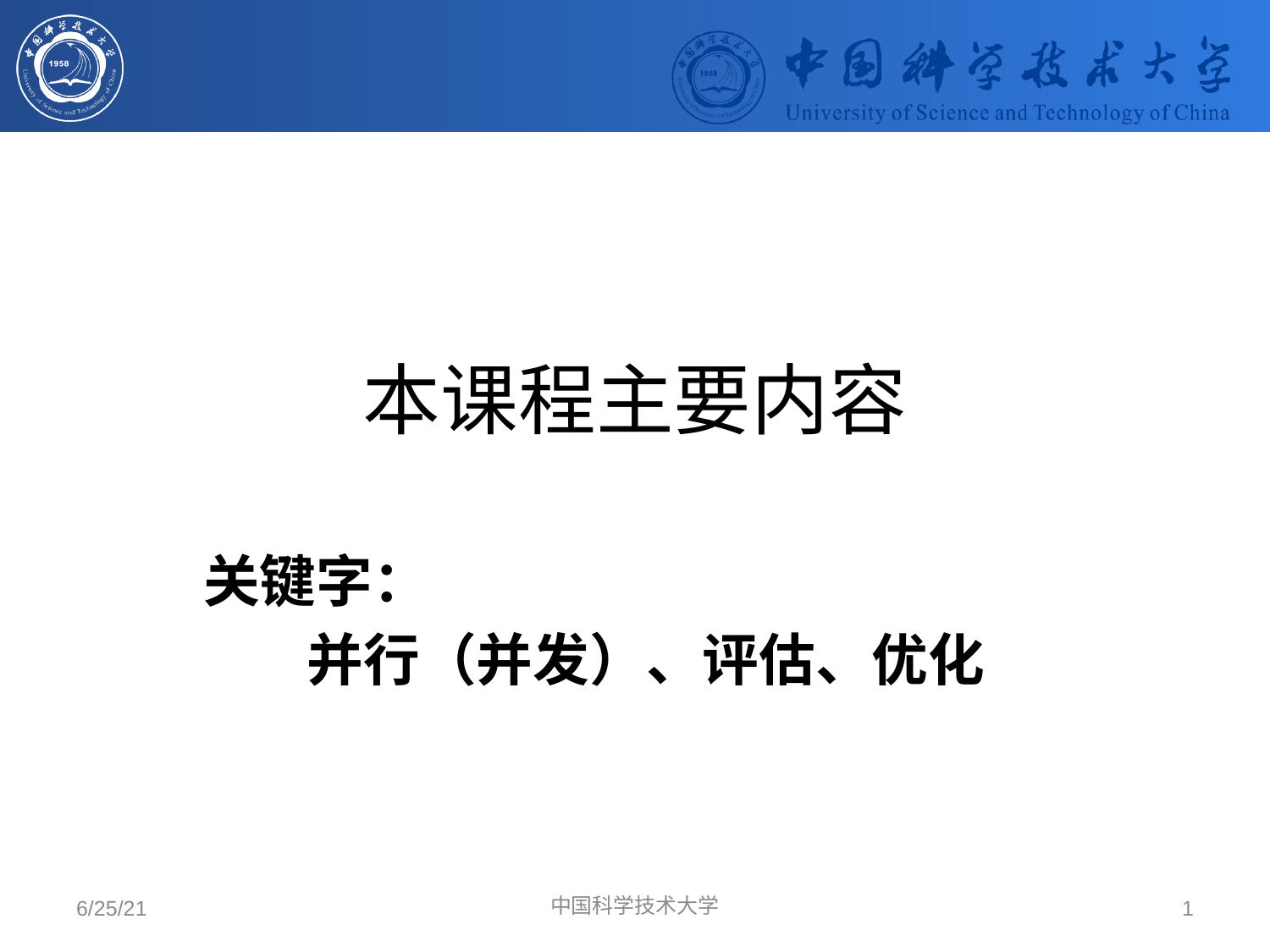

# 本课程主要内容
关键字：
       并行（并发）、评估、优化
6/25/21
中国科学技术大学
1